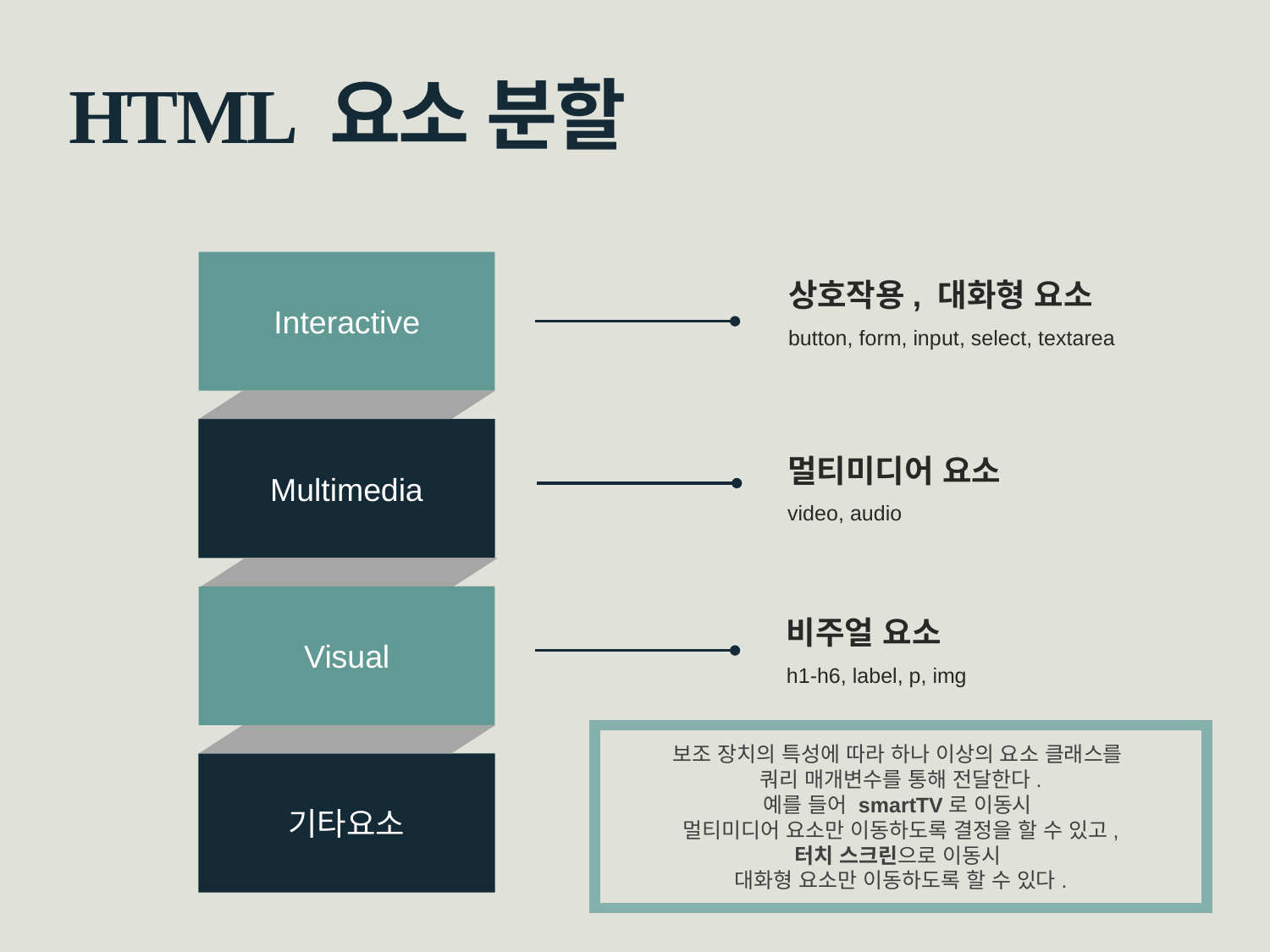

HTML 요소 분할
Interactive
Multimedia

Visual
기타요소

상호작용, 대화형 요소
button, form, input, select, textarea
멀티미디어 요소
video, audio
비주얼 요소
h1-h6, label, p, img
보조 장치의 특성에 따라 하나 이상의 요소 클래스를
쿼리 매개변수를 통해 전달한다.
예를 들어 smartTV로 이동시
멀티미디어 요소만 이동하도록 결정을 할 수 있고,
터치 스크린으로 이동시
대화형 요소만 이동하도록 할 수 있다.